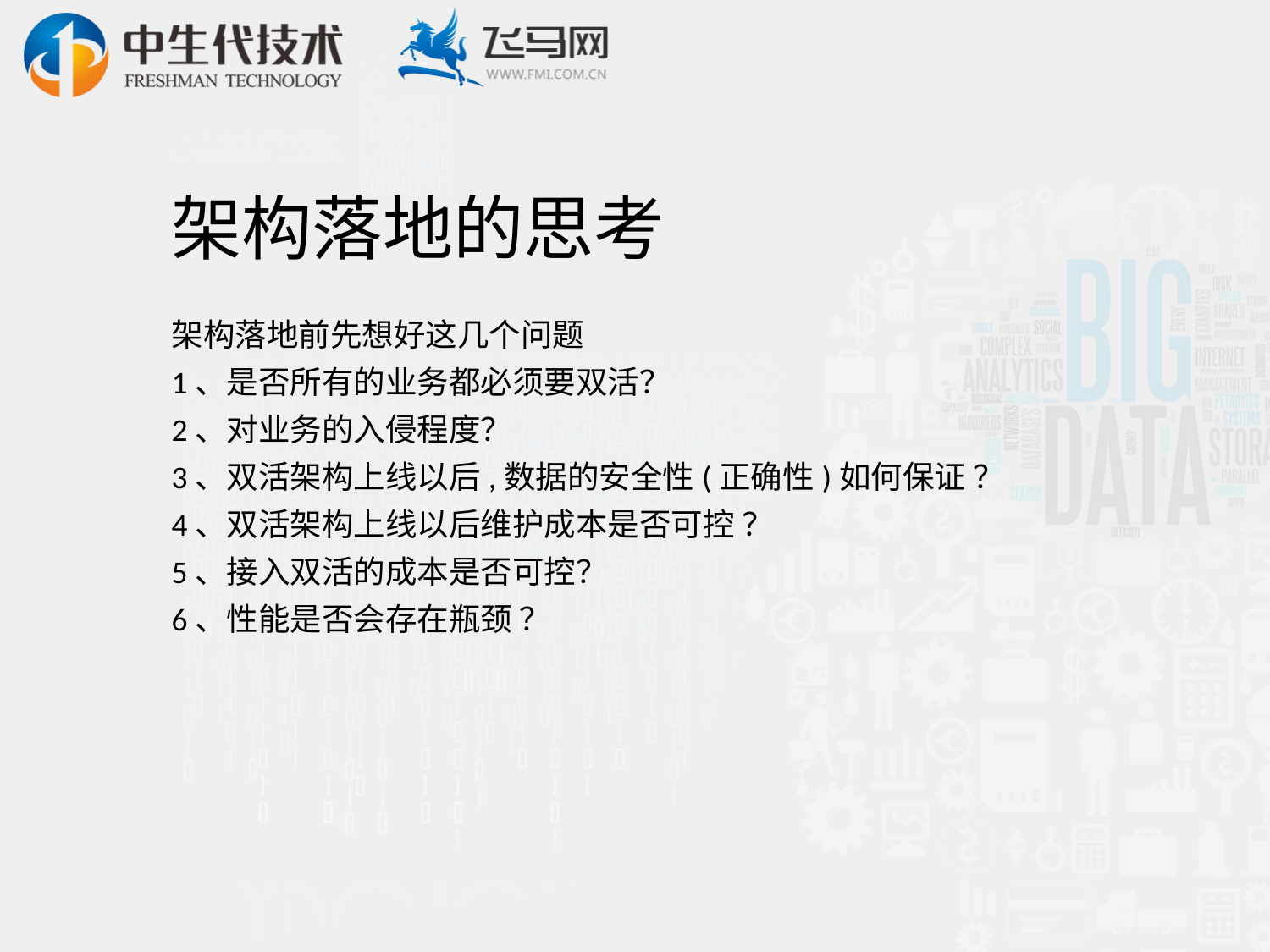

# 架构落地的思考
架构落地前先想好这几个问题
1、是否所有的业务都必须要双活？
2、对业务的入侵程度？
3、双活架构上线以后,数据的安全性(正确性)如何保证 ？
4、双活架构上线以后维护成本是否可控 ？
5、接入双活的成本是否可控？
6、性能是否会存在瓶颈 ？